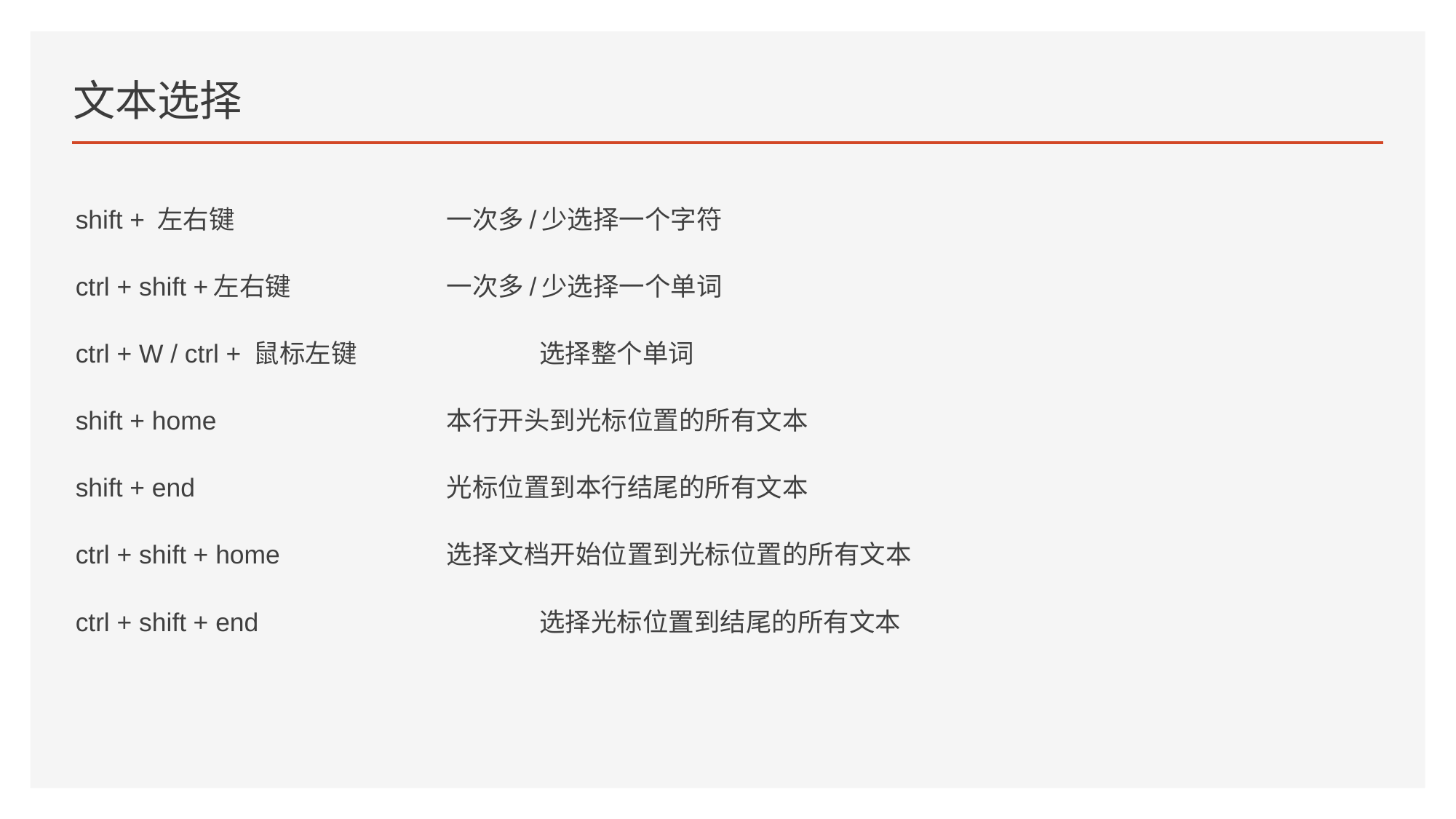

# 文本选择
shift + 左右键			一次多/少选择一个字符
ctrl + shift +左右键		一次多/少选择一个单词
ctrl + W / ctrl + 鼠标左键		选择整个单词
shift + home 			本行开头到光标位置的所有文本
shift + end  			光标位置到本行结尾的所有文本
ctrl + shift + home 		选择文档开始位置到光标位置的所有文本
ctrl + shift + end 			选择光标位置到结尾的所有文本